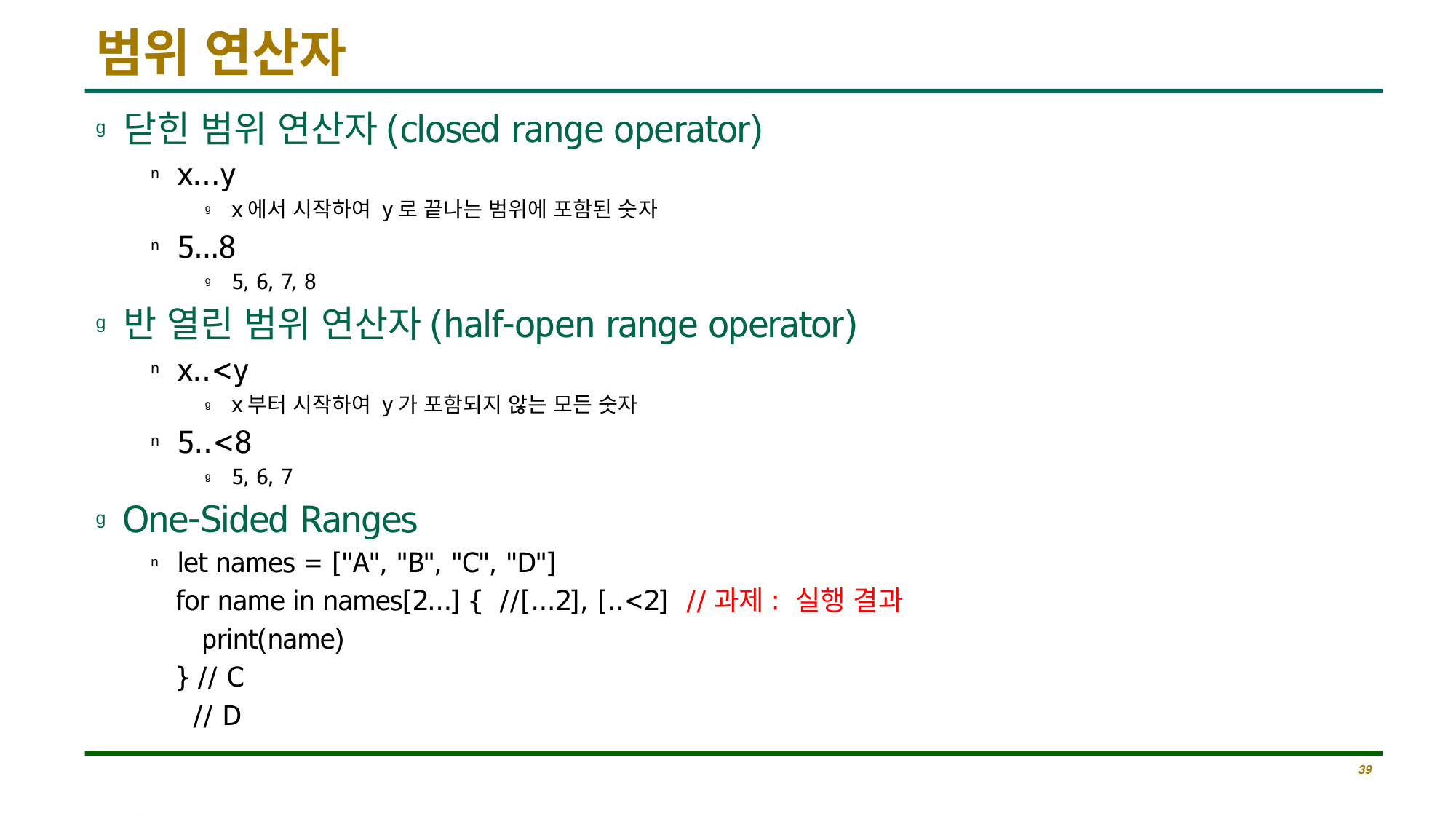

# 범위 연산자
닫힌 범위 연산자(closed range operator)
x...y
x에서 시작하여 y로 끝나는 범위에 포함된 숫자
5…8
5, 6, 7, 8
반 열린 범위 연산자(half-open range operator)
x..<y
x부터 시작하여 y가 포함되지 않는 모든 숫자
5..<8
5, 6, 7
One-Sided Ranges
let names = ["A", "B", "C", "D"]
   for name in names[2...] {  //[...2], [..<2]  //과제: 실행 결과
      print(name)
   } // C
     // D